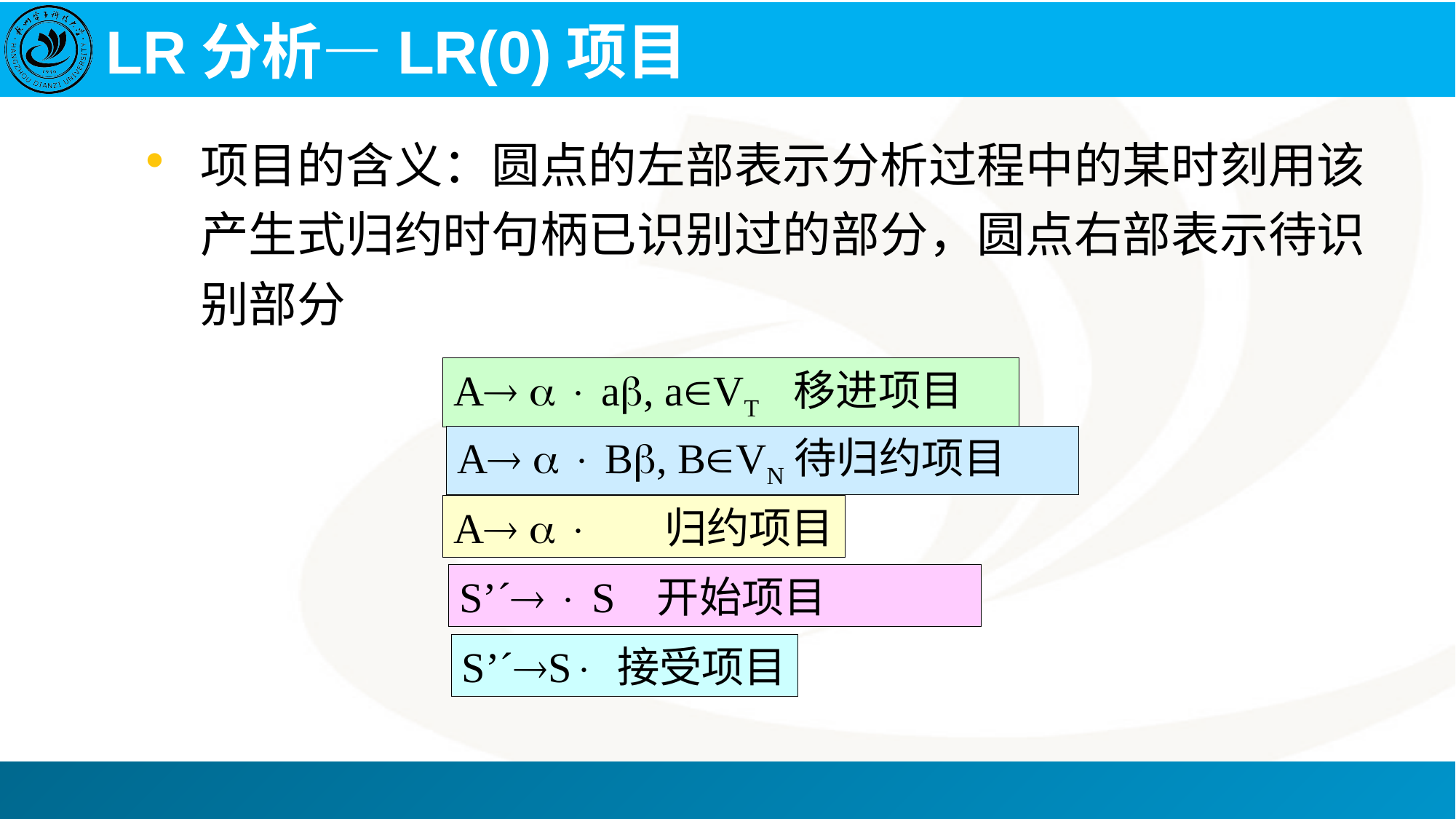

# LR分析—LR(0)项目
项目的含义：圆点的左部表示分析过程中的某时刻用该产生式归约时句柄已识别过的部分，圆点右部表示待识别部分
A→ α ⋅ aβ, a∈VT    移进项目
A→ α ⋅ Bβ, B∈VN待归约项目
A→ α ⋅      归约项目
S’´→ ⋅ S   开始项目
S’´→S⋅ 接受项目
38